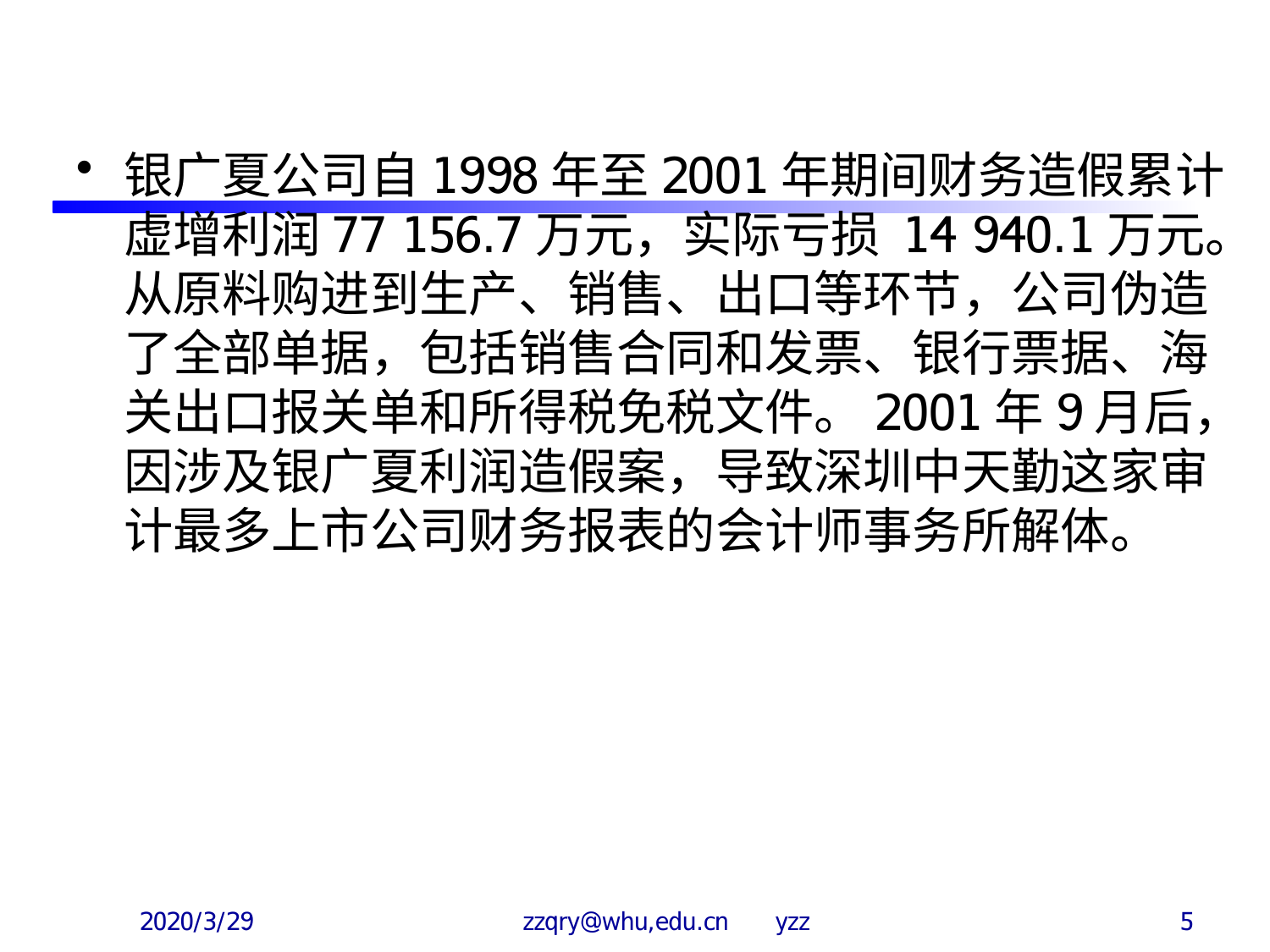

银广夏公司自1998年至2001年期间财务造假累计虚增利润77 156.7万元，实际亏损 14 940.1万元。从原料购进到生产、销售、出口等环节，公司伪造了全部单据，包括销售合同和发票、银行票据、海关出口报关单和所得税免税文件。2001年9月后，因涉及银广夏利润造假案，导致深圳中天勤这家审计最多上市公司财务报表的会计师事务所解体。
2020/3/29
zzqry@whu,edu.cn      yzz
5